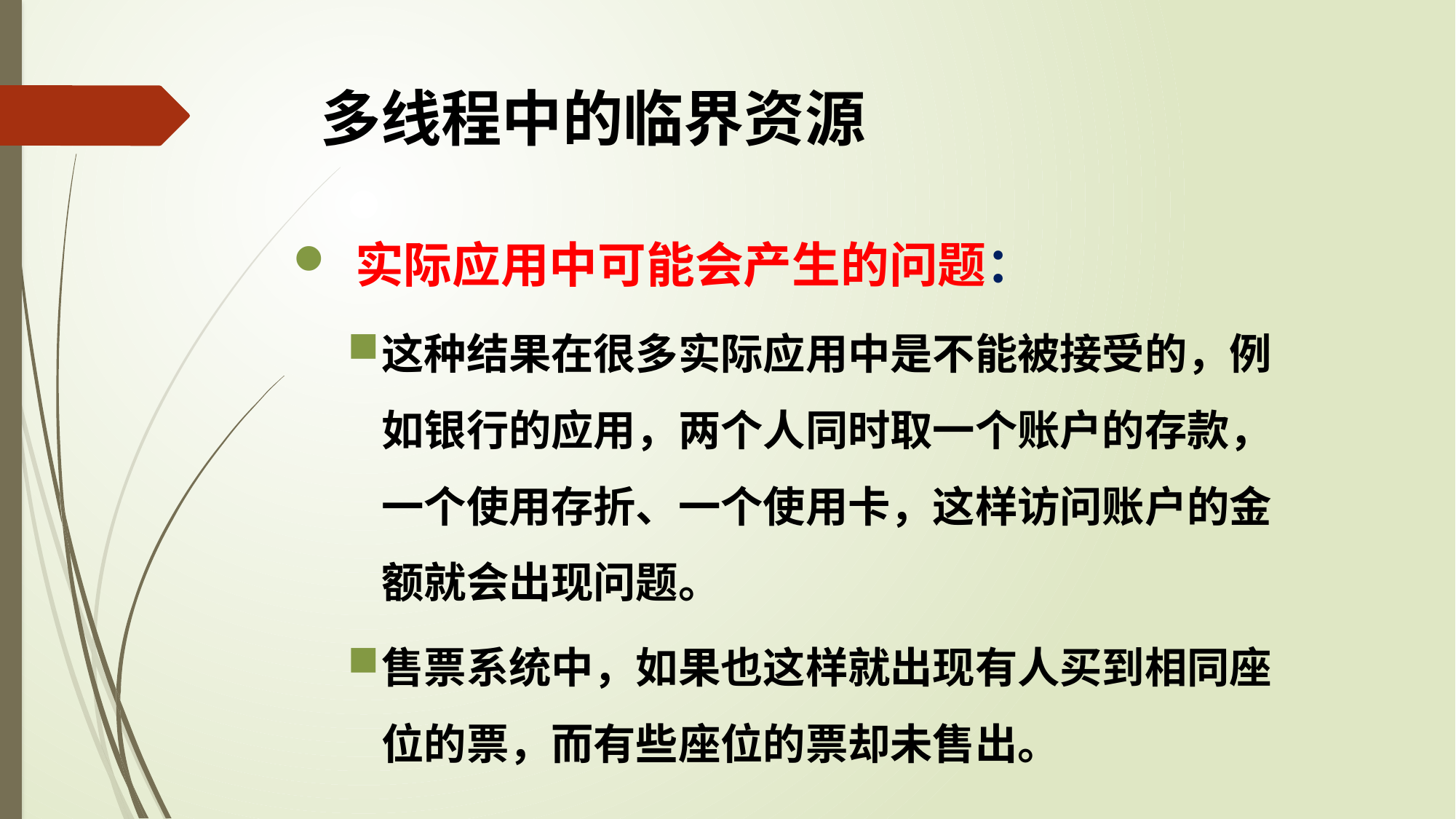

# 多线程中的临界资源
 实际应用中可能会产生的问题：
这种结果在很多实际应用中是不能被接受的，例如银行的应用，两个人同时取一个账户的存款，一个使用存折、一个使用卡，这样访问账户的金额就会出现问题。
售票系统中，如果也这样就出现有人买到相同座位的票，而有些座位的票却未售出。